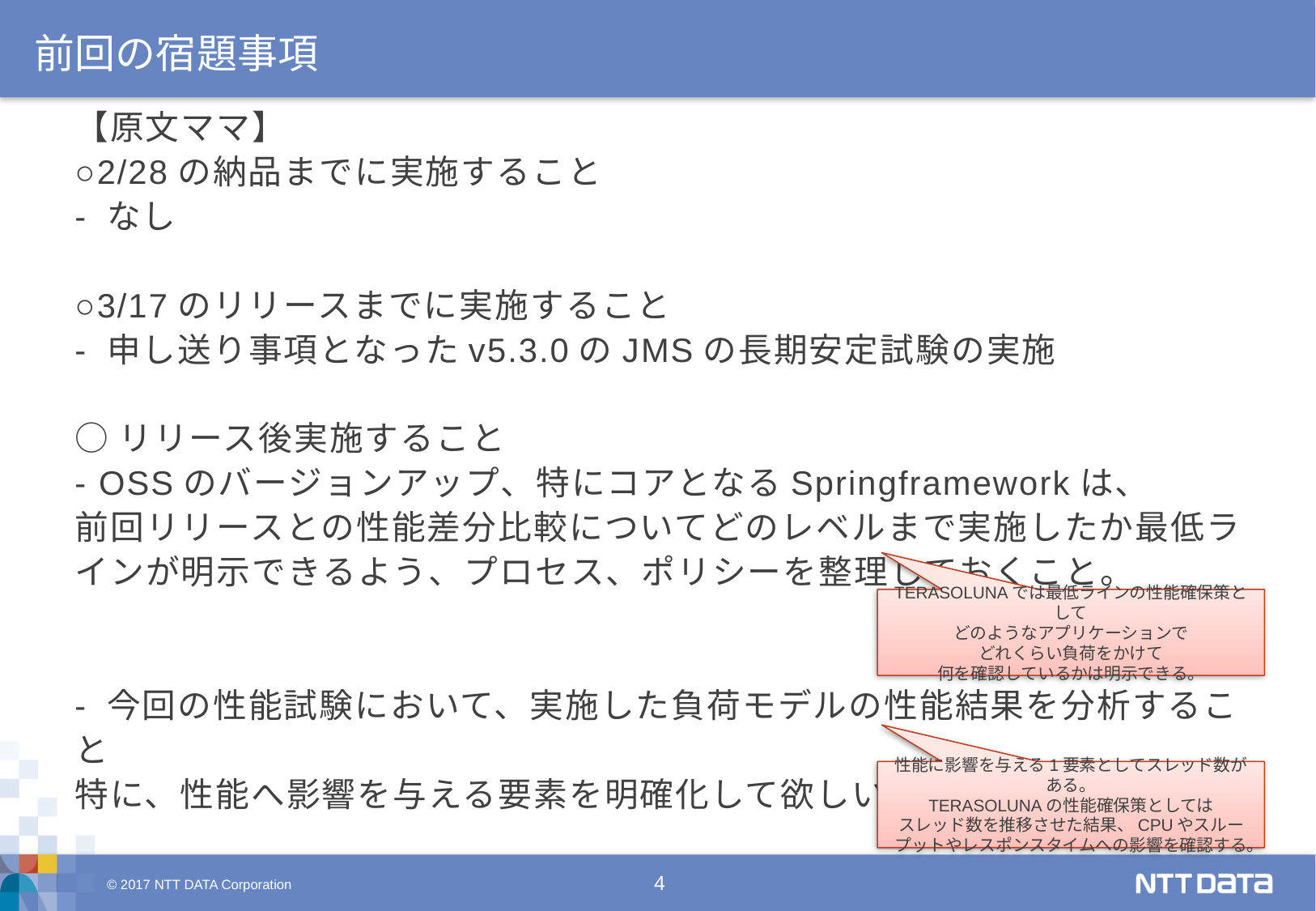

前回の宿題事項
【原文ママ】
○2/28の納品までに実施すること
- なし

○3/17のリリースまでに実施すること
- 申し送り事項となったv5.3.0のJMSの長期安定試験の実施

○リリース後実施すること
- OSSのバージョンアップ、特にコアとなるSpringframeworkは、
前回リリースとの性能差分比較についてどのレベルまで実施したか最低ラインが明示できるよう、プロセス、ポリシーを整理しておくこと。

- 今回の性能試験において、実施した負荷モデルの性能結果を分析すること
特に、性能へ影響を与える要素を明確化して欲しい
TERASOLUNAでは最低ラインの性能確保策として
どのようなアプリケーションで
どれくらい負荷をかけて
何を確認しているかは明示できる。
性能に影響を与える1要素としてスレッド数がある。
TERASOLUNAの性能確保策としては
スレッド数を推移させた結果、CPUやスループットやレスポンスタイムへの影響を確認する。